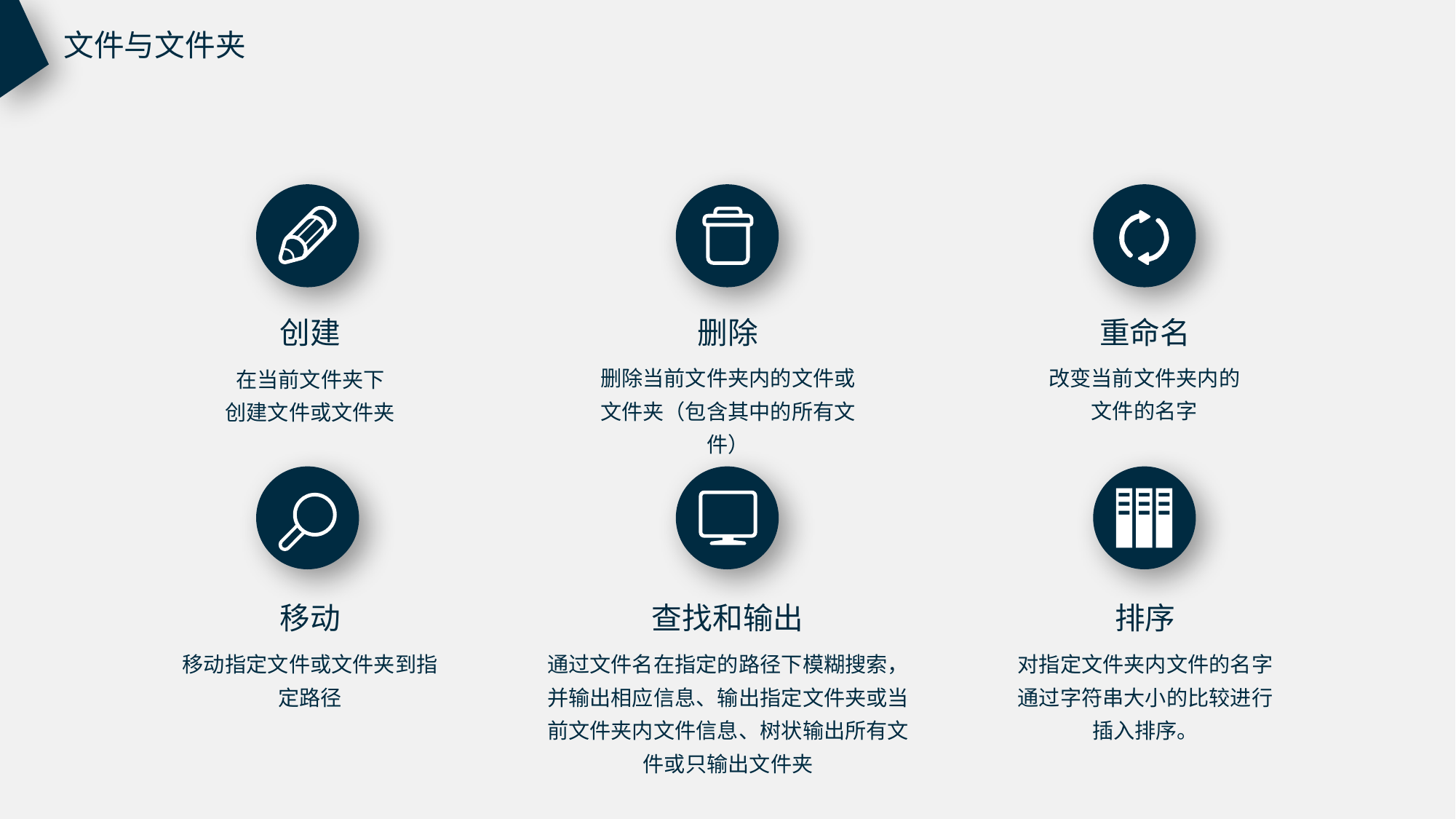

文件与文件夹

创建
删除
重命名

删除当前文件夹内的文件或
文件夹（包含其中的所有文件）
改变当前文件夹内的
文件的名字
在当前文件夹下
创建文件或文件夹

移动
查找和输出
排序
通过文件名在指定的路径下模糊搜索，并输出相应信息、输出指定文件夹或当前文件夹内文件信息、树状输出所有文件或只输出文件夹
移动指定文件或文件夹到指定路径
对指定文件夹内文件的名字通过字符串大小的比较进行插入排序。